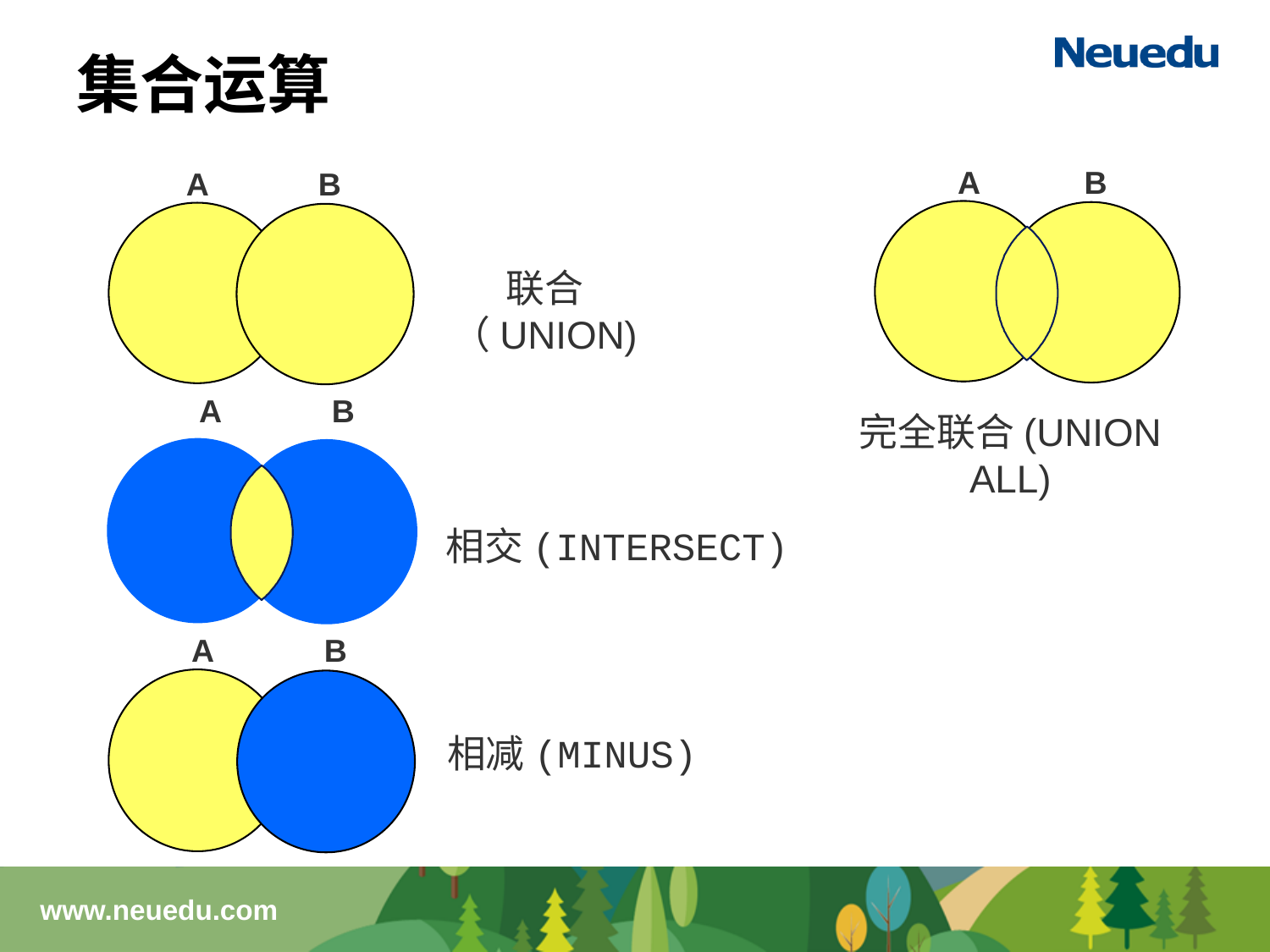

# 集合运算
A
B
A
B

联合（UNION)
A
B

相交(INTERSECT)
完全联合(UNION ALL)
A
B

相减(MINUS)